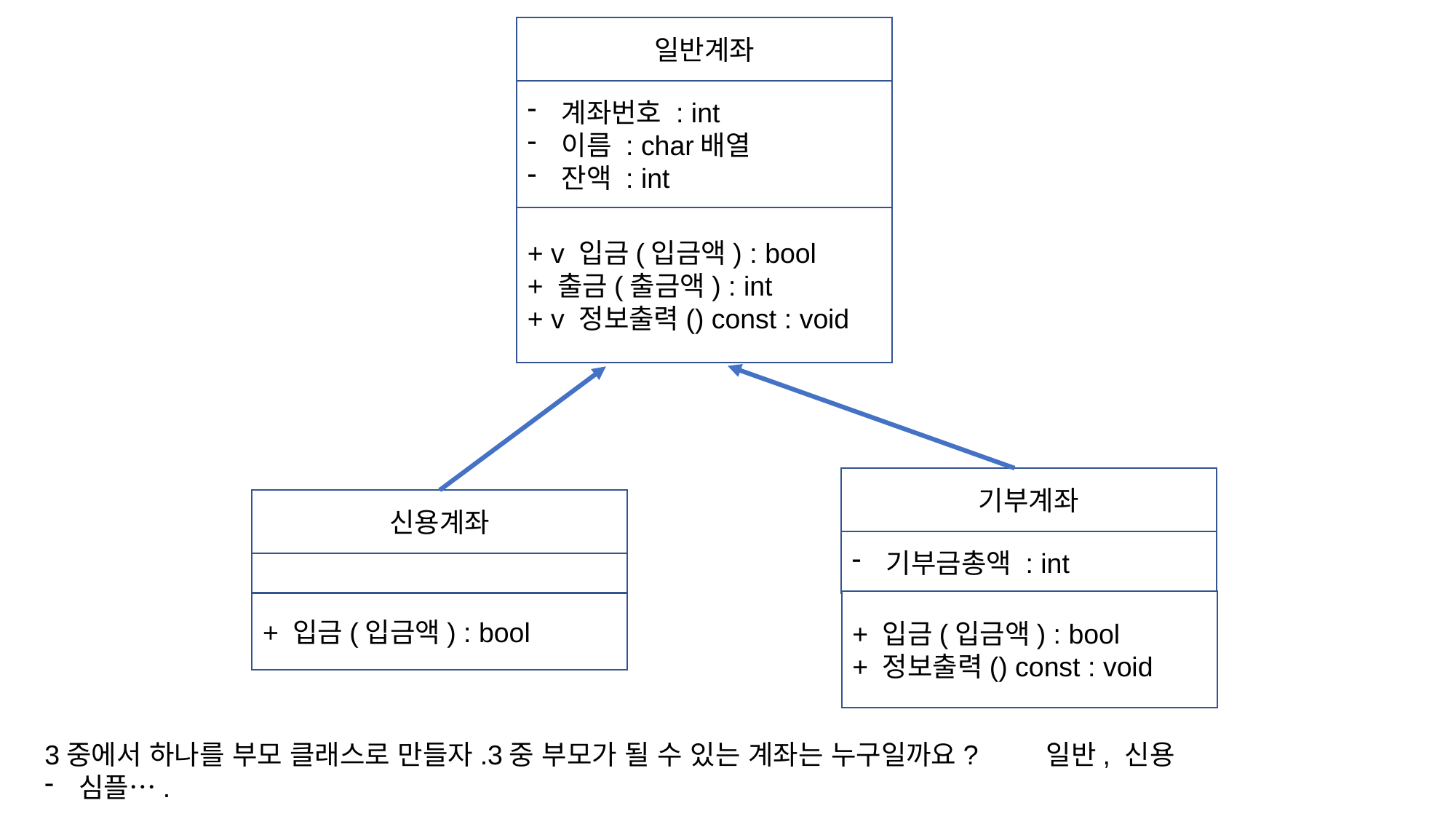

일반계좌
계좌번호 : int
이름 : char배열
잔액 : int
+ v 입금(입금액) : bool
+ 출금(출금액) : int
+ v 정보출력() const : void
기부계좌
신용계좌
기부금총액 : int

+ 입금(입금액) : bool
+ 정보출력() const : void
+ 입금(입금액) : bool
3중에서 하나를 부모 클래스로 만들자.3중 부모가 될 수 있는 계좌는 누구일까요?        일반, 신용
심플….